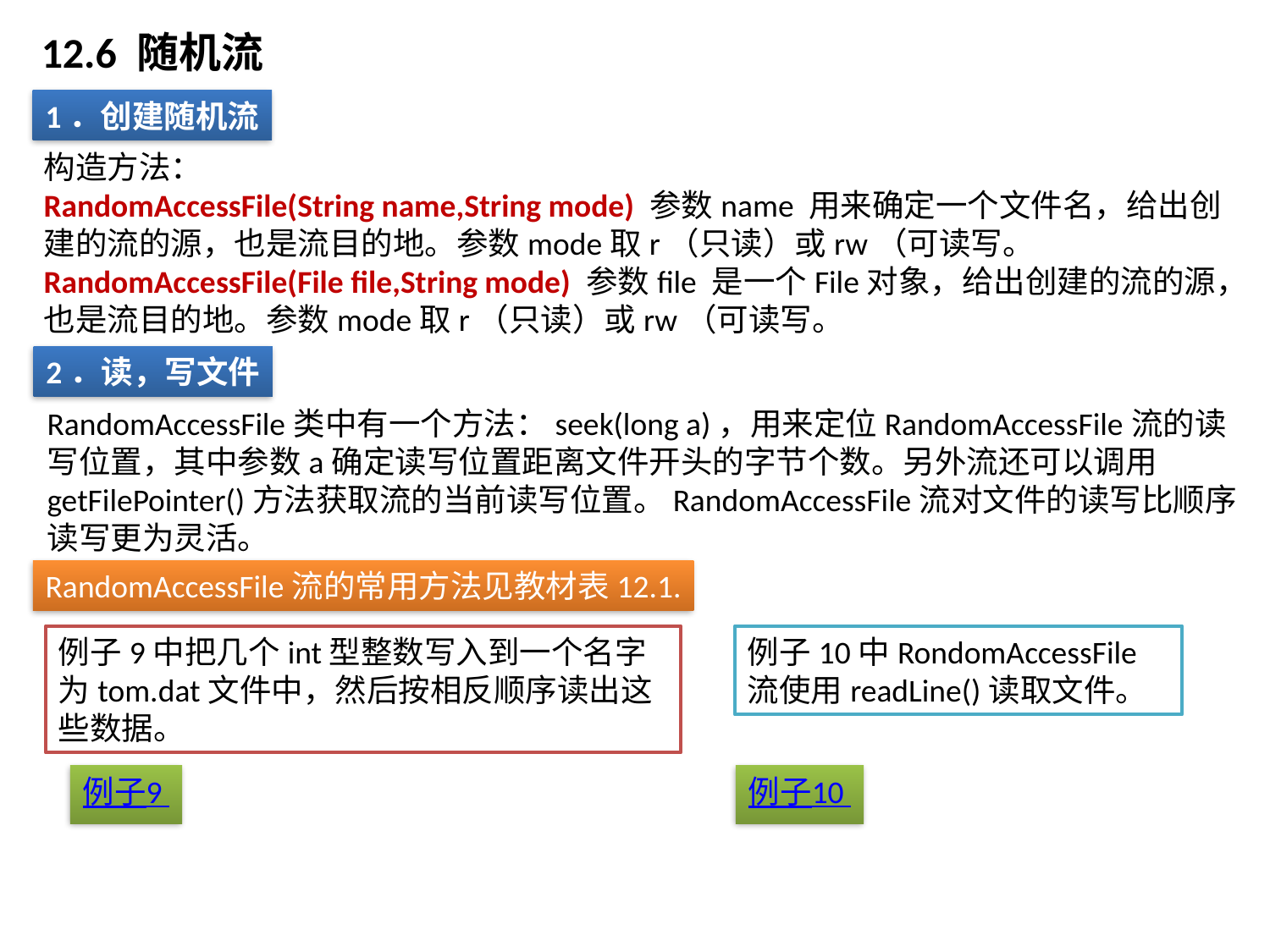

# 12.6 随机流
1．创建随机流
构造方法：
RandomAccessFile(String name,String mode) 参数name 用来确定一个文件名，给出创建的流的源，也是流目的地。参数mode取r（只读）或rw（可读写。
RandomAccessFile(File file,String mode) 参数file 是一个File对象，给出创建的流的源，也是流目的地。参数mode取r（只读）或rw（可读写。
2．读，写文件
RandomAccessFile类中有一个方法：seek(long a)，用来定位RandomAccessFile流的读写位置，其中参数a确定读写位置距离文件开头的字节个数。另外流还可以调用getFilePointer()方法获取流的当前读写位置。RandomAccessFile流对文件的读写比顺序读写更为灵活。
RandomAccessFile流的常用方法见教材表12.1.
例子9中把几个int型整数写入到一个名字为tom.dat文件中，然后按相反顺序读出这些数据。
例子10中RondomAccessFile流使用readLine()读取文件。
例子9
例子10